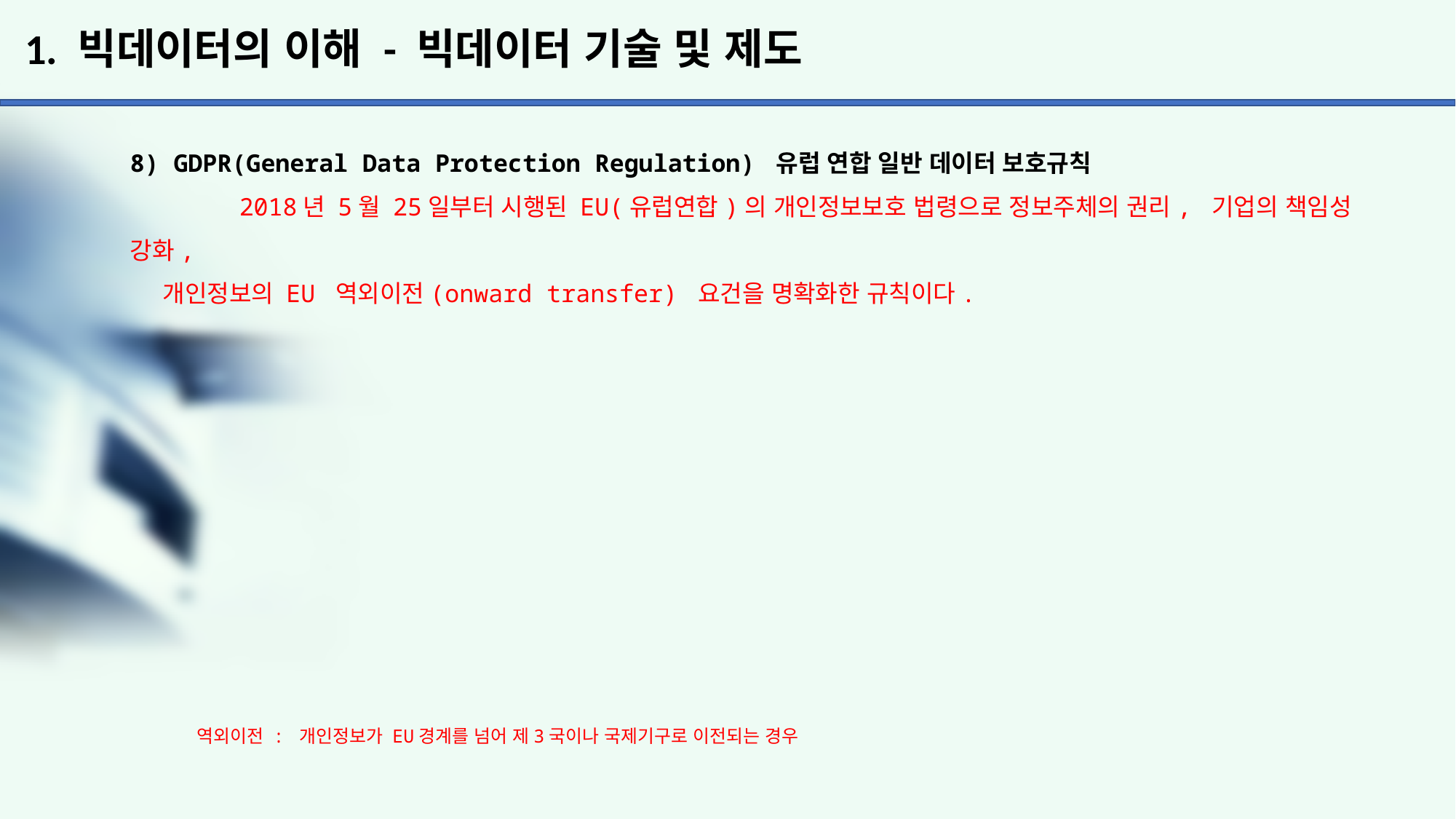

# 1. 빅데이터의 이해 - 빅데이터 기술 및 제도
8) GDPR(General Data Protection Regulation) 유럽 연합 일반 데이터 보호규칙
	2018년 5월 25일부터 시행된 EU(유럽연합)의 개인정보보호 법령으로 정보주체의 권리, 기업의 책임성 강화,
    개인정보의 EU 역외이전(onward transfer) 요건을 명확화한 규칙이다.
역외이전 : 개인정보가 EU경계를 넘어 제3국이나 국제기구로 이전되는 경우